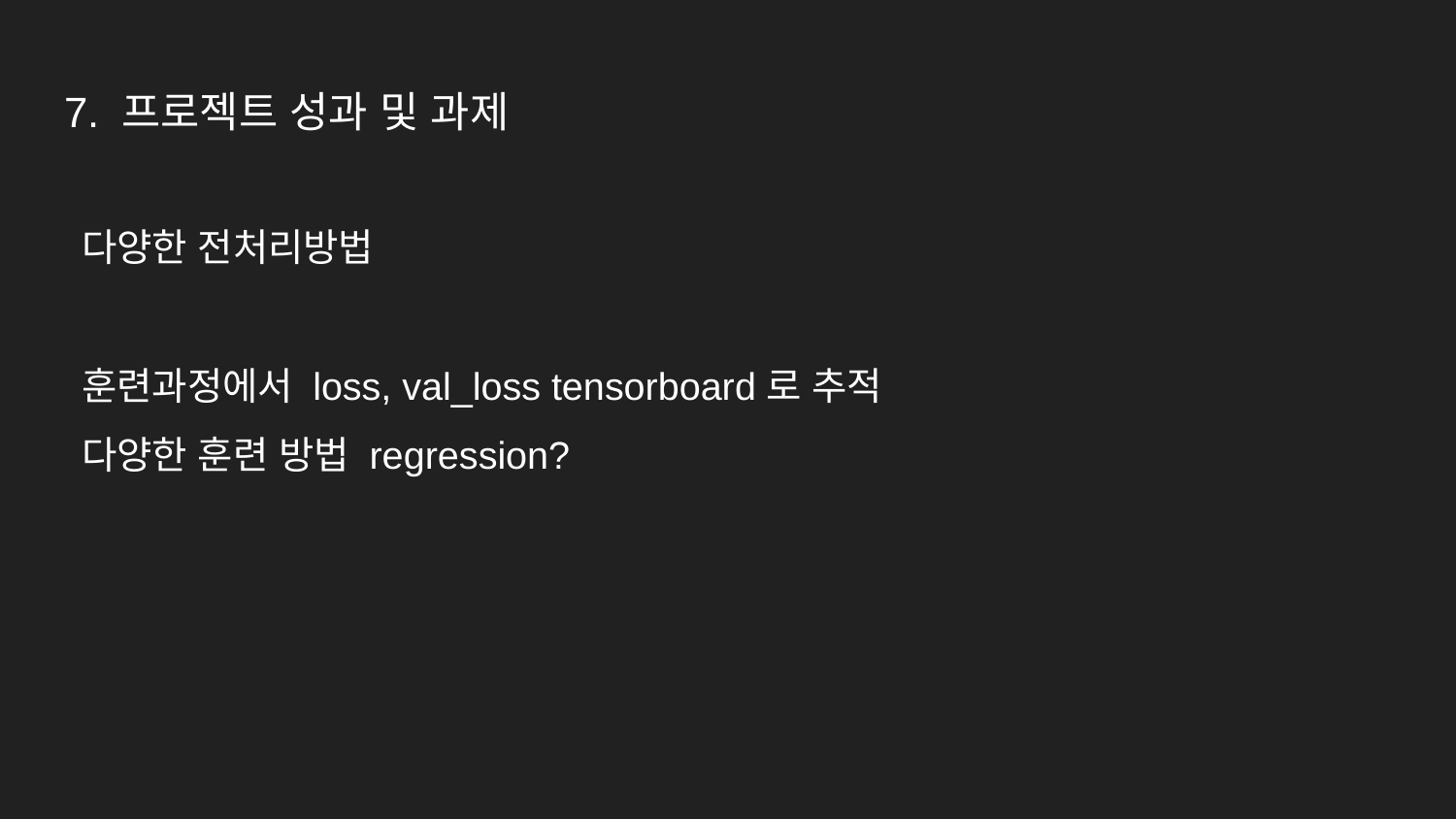

# 7. 프로젝트 성과 및 과제
다양한 전처리방법

훈련과정에서 loss, val_loss tensorboard로 추적
다양한 훈련 방법 regression?